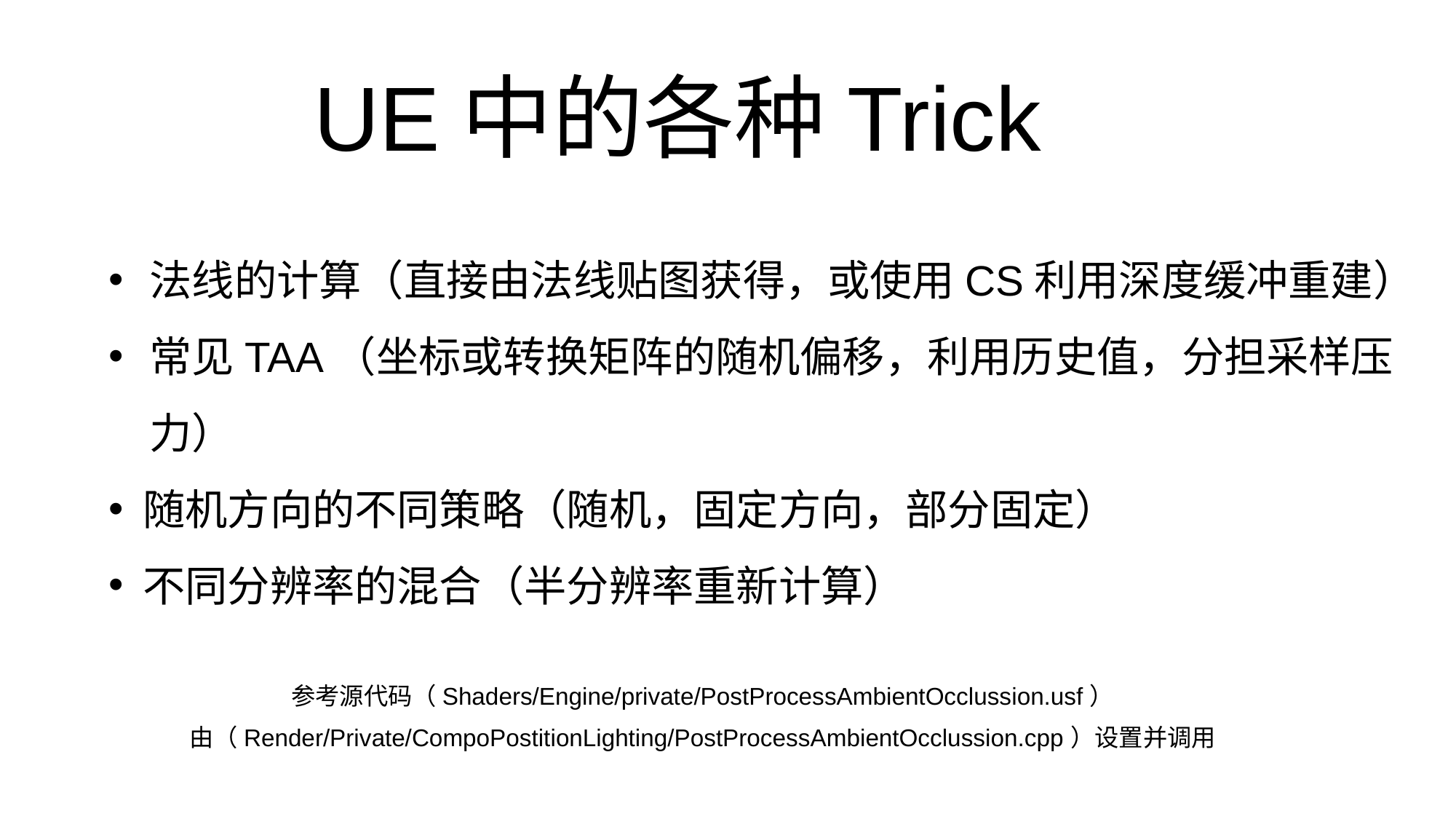

# UE中的各种Trick
法线的计算（直接由法线贴图获得，或使用CS利用深度缓冲重建）
常见TAA（坐标或转换矩阵的随机偏移，利用历史值，分担采样压力）
随机方向的不同策略（随机，固定方向，部分固定）
不同分辨率的混合（半分辨率重新计算）
参考源代码（Shaders/Engine/private/PostProcessAmbientOcclussion.usf）
由（Render/Private/CompoPostitionLighting/PostProcessAmbientOcclussion.cpp）设置并调用